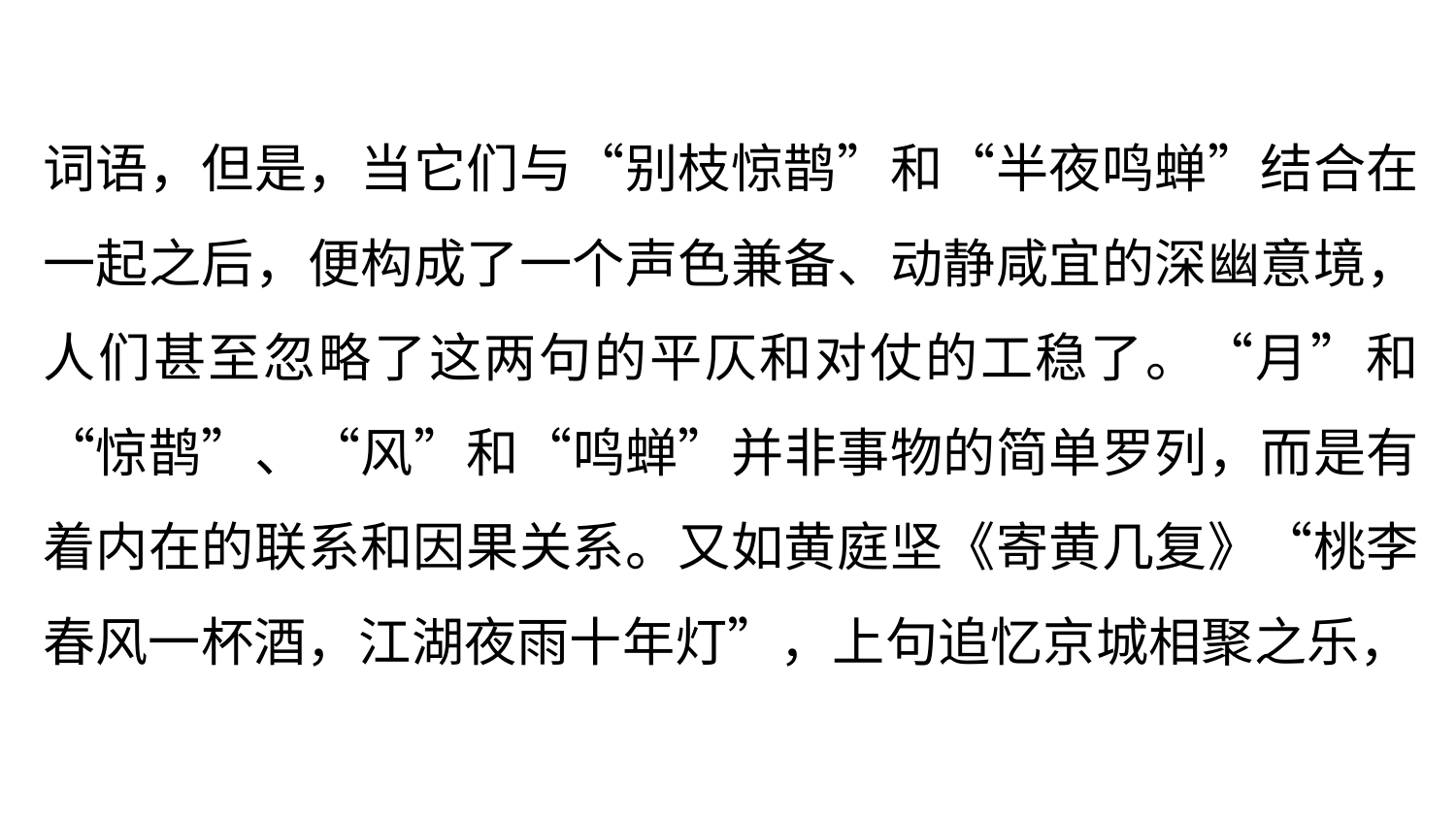

词语，但是，当它们与“别枝惊鹊”和“半夜鸣蝉”结合在一起之后，便构成了一个声色兼备、动静咸宜的深幽意境，人们甚至忽略了这两句的平仄和对仗的工稳了。“月”和“惊鹊”、“风”和“鸣蝉”并非事物的简单罗列，而是有着内在的联系和因果关系。又如黄庭坚《寄黄几复》“桃李春风一杯酒，江湖夜雨十年灯”，上句追忆京城相聚之乐，